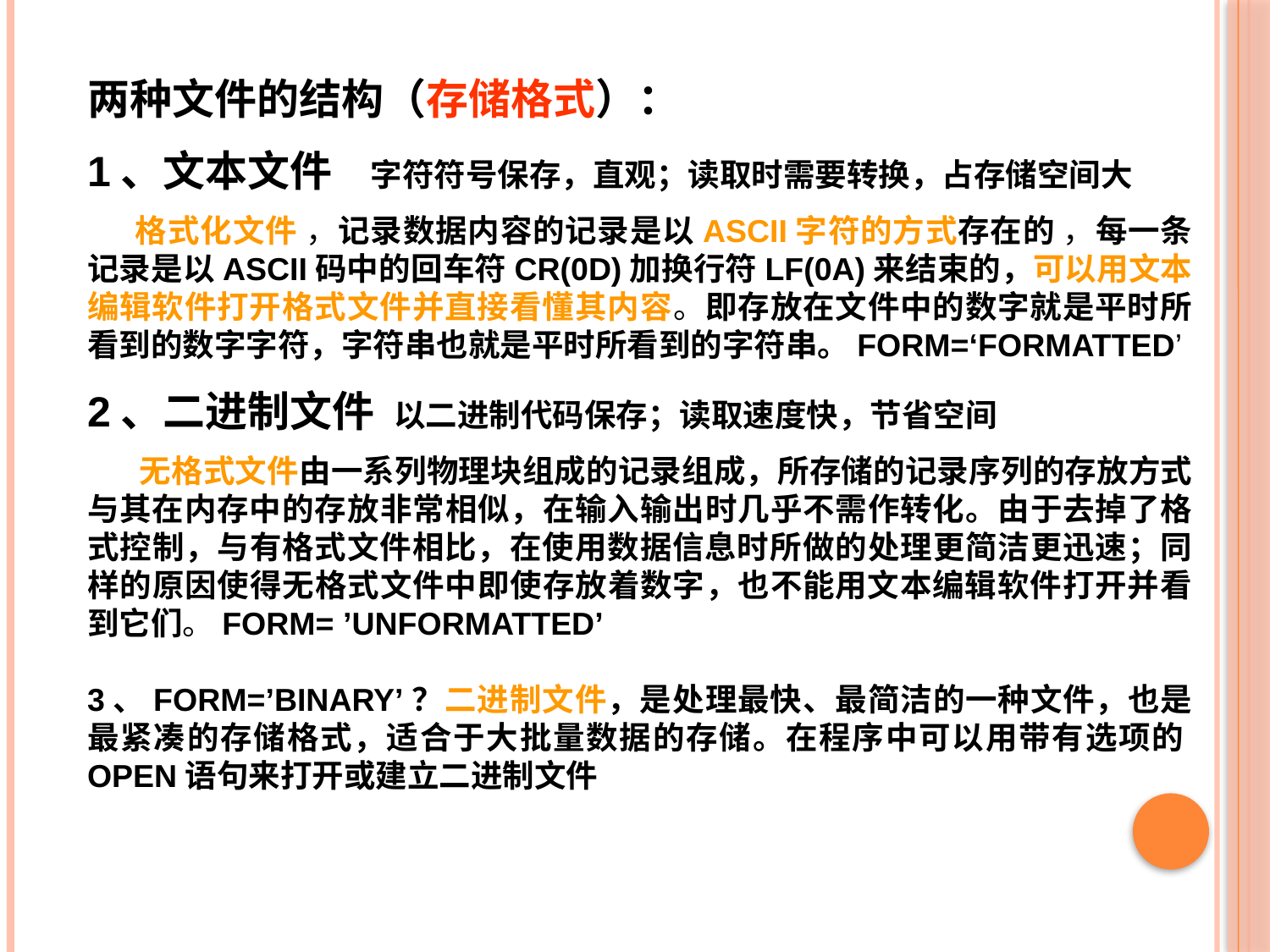

两种文件的结构（存储格式）：
1、文本文件    字符符号保存，直观；读取时需要转换，占存储空间大
     格式化文件 ，记录数据内容的记录是以ASCII字符的方式存在的 ，每一条记录是以ASCII码中的回车符CR(0D)加换行符LF(0A)来结束的，可以用文本编辑软件打开格式文件并直接看懂其内容。即存放在文件中的数字就是平时所看到的数字字符，字符串也就是平时所看到的字符串。FORM=‘FORMATTED’
2、二进制文件  以二进制代码保存；读取速度快，节省空间
      无格式文件由一系列物理块组成的记录组成，所存储的记录序列的存放方式与其在内存中的存放非常相似，在输入输出时几乎不需作转化。由于去掉了格式控制，与有格式文件相比，在使用数据信息时所做的处理更简洁更迅速；同样的原因使得无格式文件中即使存放着数字，也不能用文本编辑软件打开并看到它们。FORM= ’UNFORMATTED’
3、FORM=’BINARY’？二进制文件，是处理最快、最简洁的一种文件，也是最紧凑的存储格式，适合于大批量数据的存储。在程序中可以用带有选项的OPEN语句来打开或建立二进制文件